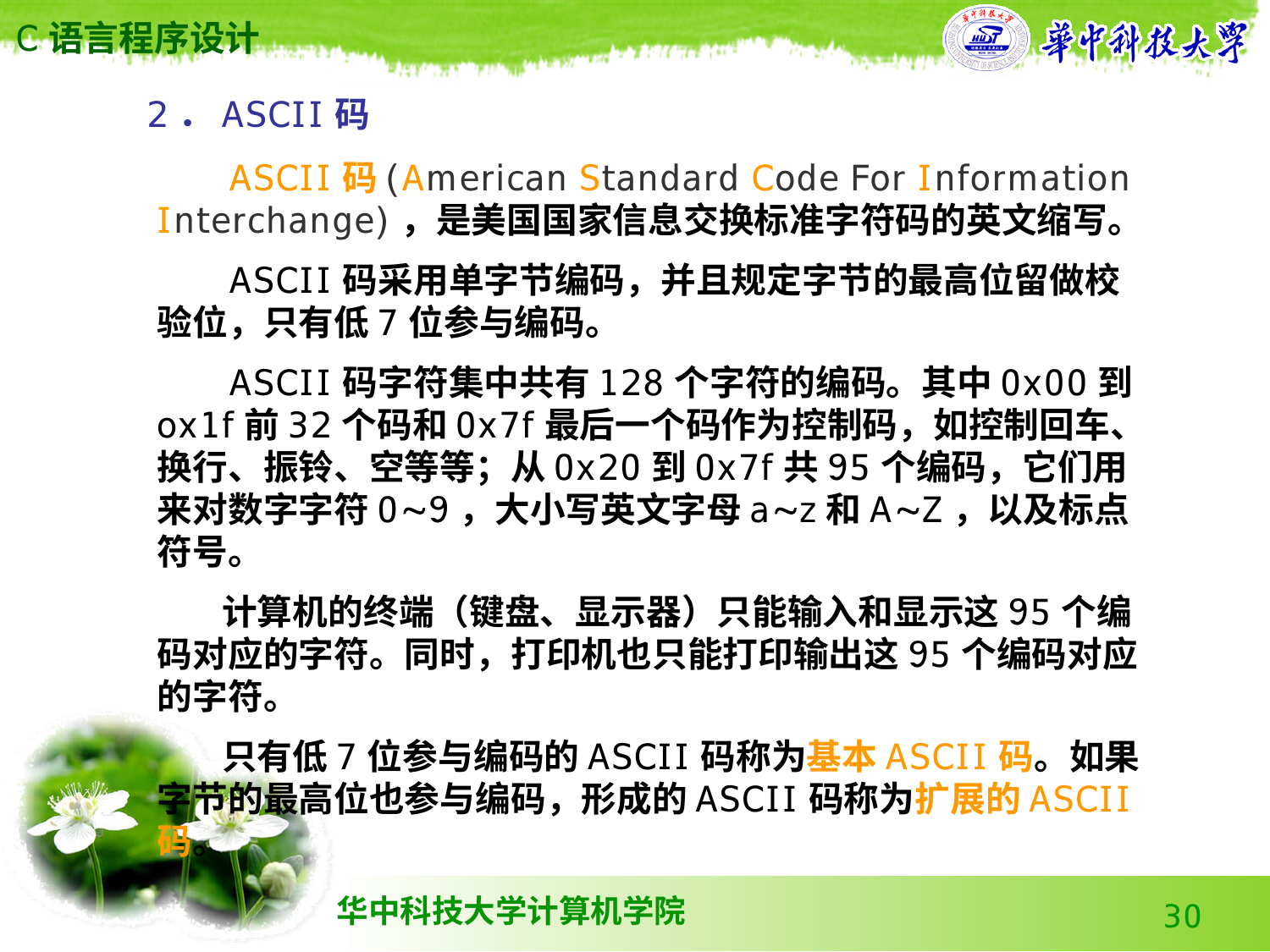

2．ASCII码
       ASCII码(American Standard Code For Information Interchange)，是美国国家信息交换标准字符码的英文缩写。
       ASCII码采用单字节编码，并且规定字节的最高位留做校验位，只有低7位参与编码。
       ASCII码字符集中共有128个字符的编码。其中0x00到ox1f前32个码和0x7f最后一个码作为控制码，如控制回车、换行、振铃、空等等；从0x20到0x7f共95个编码，它们用来对数字字符0∼9，大小写英文字母a∼z和A∼Z，以及标点符号。
       计算机的终端（键盘、显示器）只能输入和显示这95个编码对应的字符。同时，打印机也只能打印输出这95个编码对应的字符。
       只有低7位参与编码的ASCII码称为基本ASCII码。如果字节的最高位也参与编码，形成的ASCII码称为扩展的ASCII码。
30